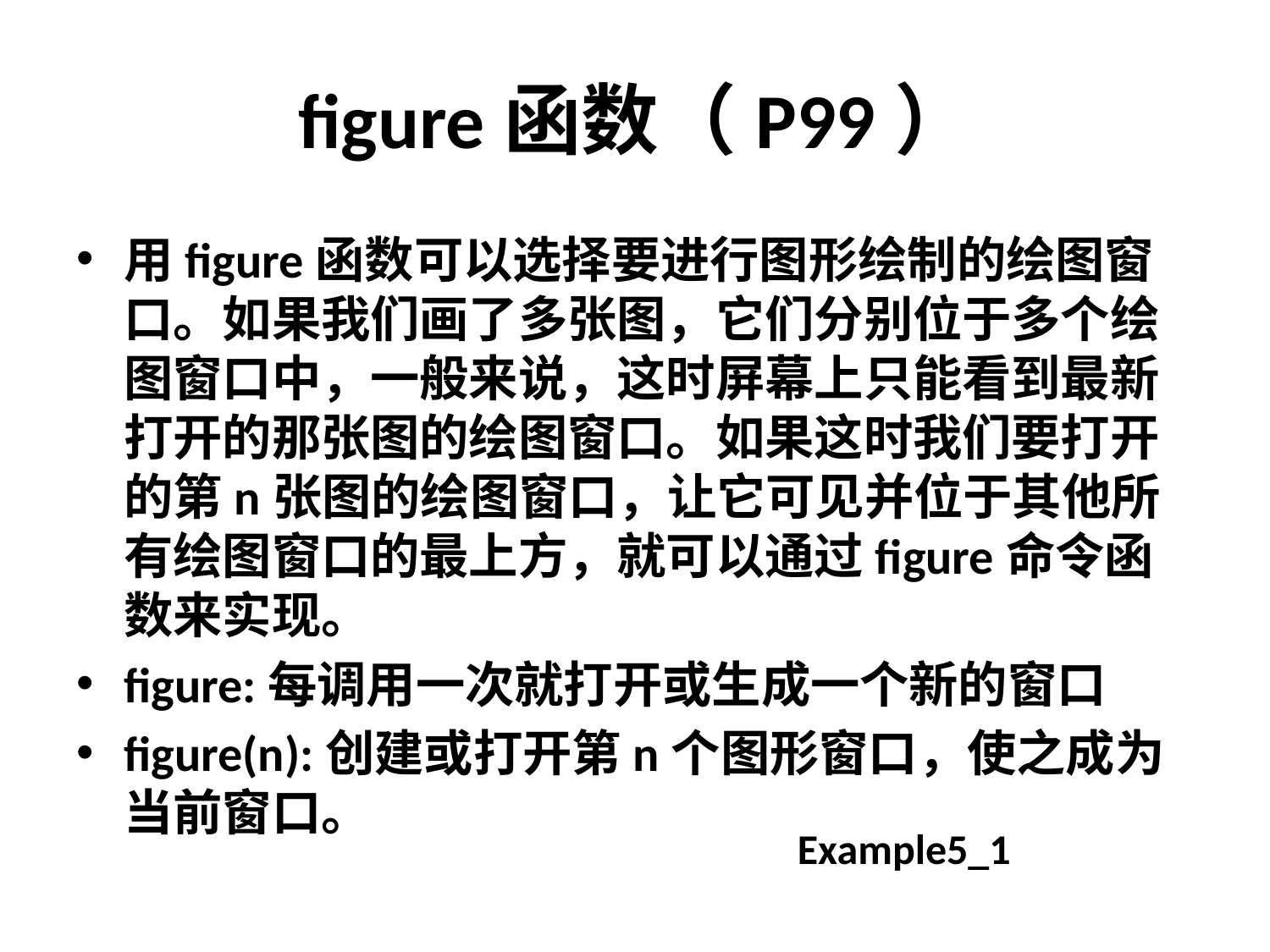

# figure函数（P99）
用figure函数可以选择要进行图形绘制的绘图窗口。如果我们画了多张图，它们分别位于多个绘图窗口中，一般来说，这时屏幕上只能看到最新打开的那张图的绘图窗口。如果这时我们要打开的第n张图的绘图窗口，让它可见并位于其他所有绘图窗口的最上方，就可以通过figure命令函数来实现。
figure:每调用一次就打开或生成一个新的窗口
figure(n):创建或打开第n个图形窗口，使之成为当前窗口。

Example5_1